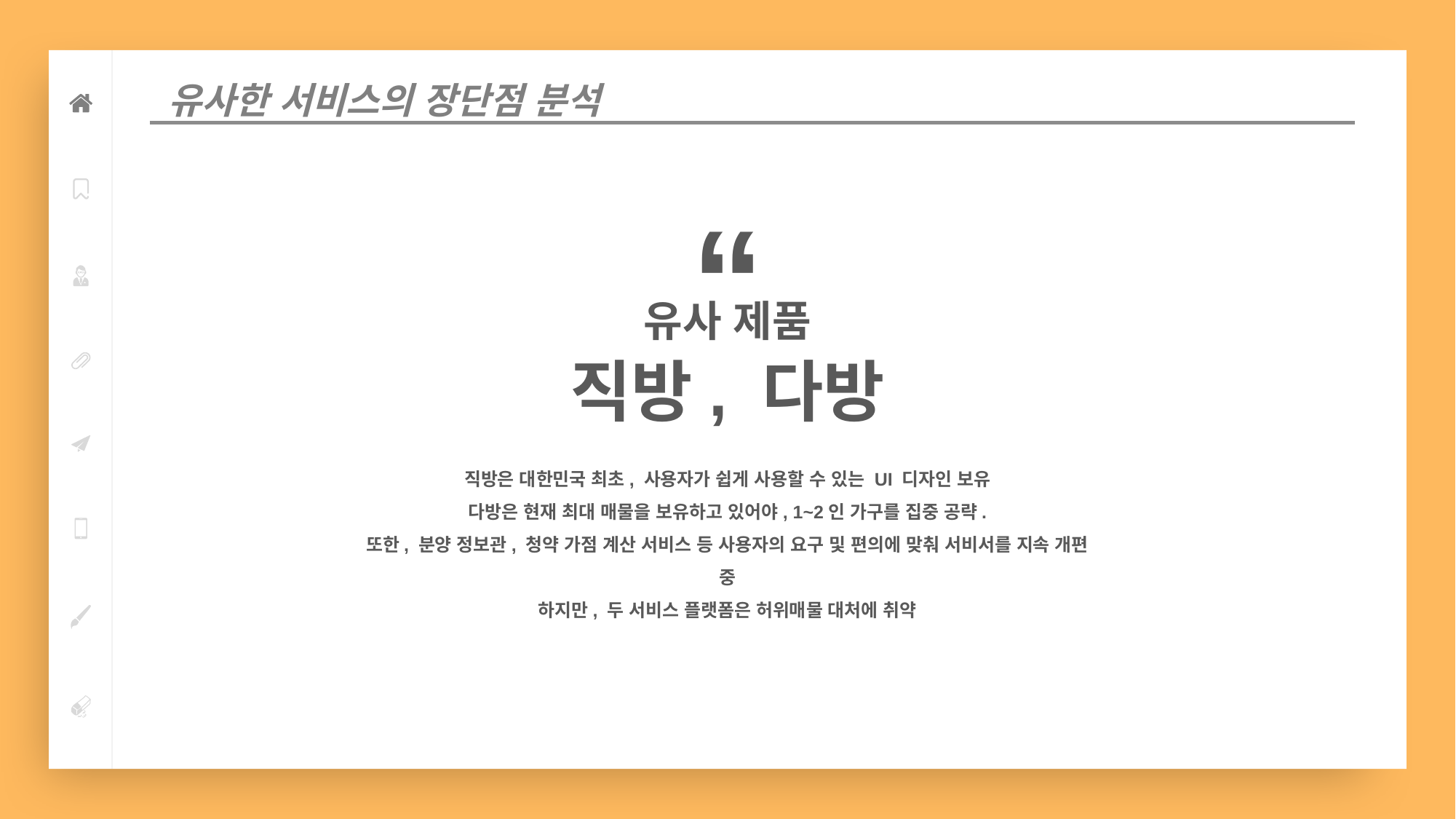

유사한 서비스의 장단점 분석

“
유사 제품
직방, 다방
직방은 대한민국 최초, 사용자가 쉽게 사용할 수 있는 UI 디자인 보유
다방은 현재 최대 매물을 보유하고 있어야, 1~2인 가구를 집중 공략.
또한, 분양 정보관, 청약 가점 계산 서비스 등 사용자의 요구 및 편의에 맞춰 서비서를 지속 개편 중
하지만, 두 서비스 플랫폼은 허위매물 대처에 취약